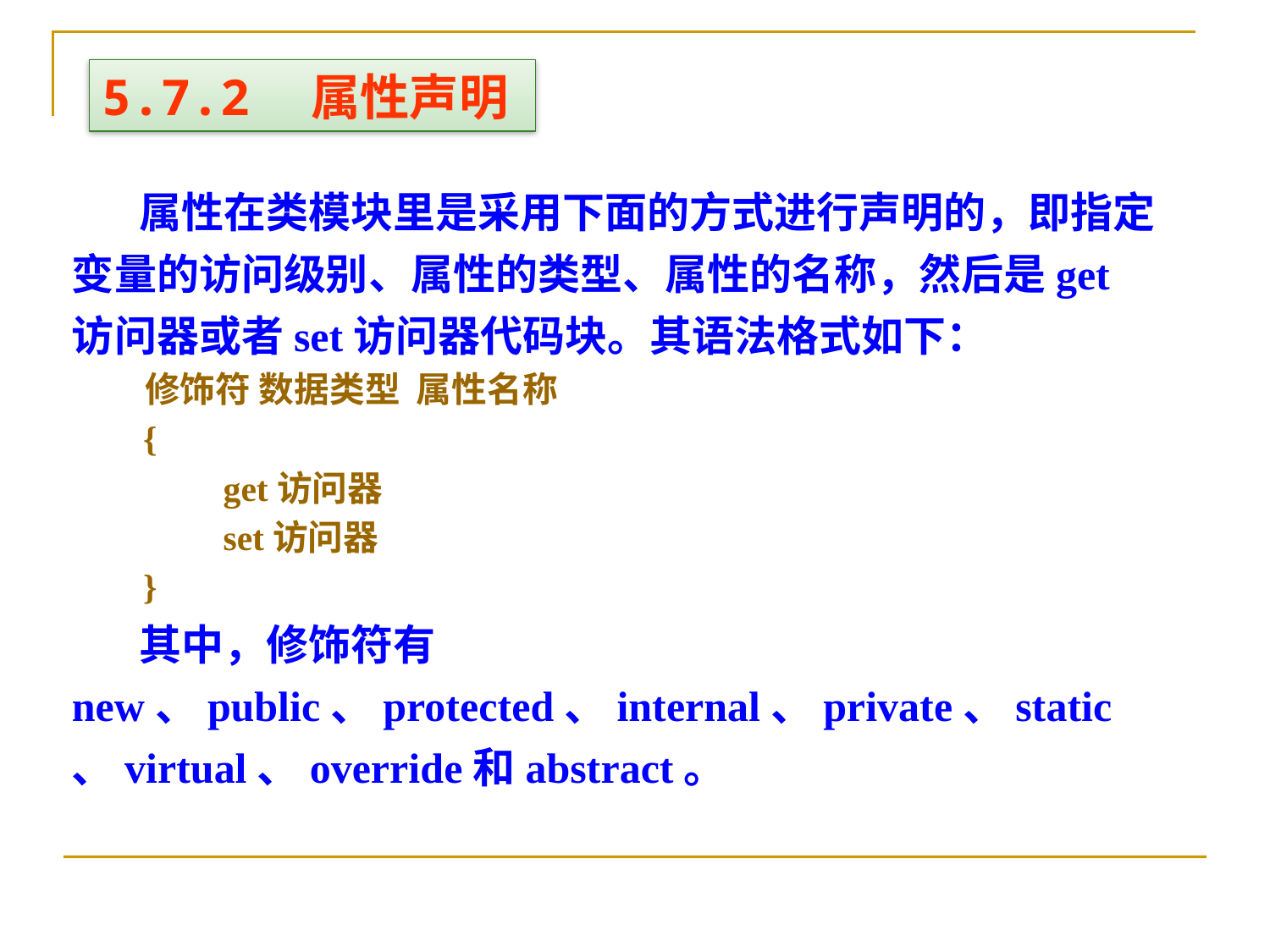

5.7.2　属性声明
      属性在类模块里是采用下面的方式进行声明的，即指定变量的访问级别、属性的类型、属性的名称，然后是get访问器或者set访问器代码块。其语法格式如下：
        修饰符 数据类型  属性名称
        {
                 get访问器
                 set访问器
        }
      其中，修饰符有new、public、protected、internal、private、static、virtual、override和abstract。